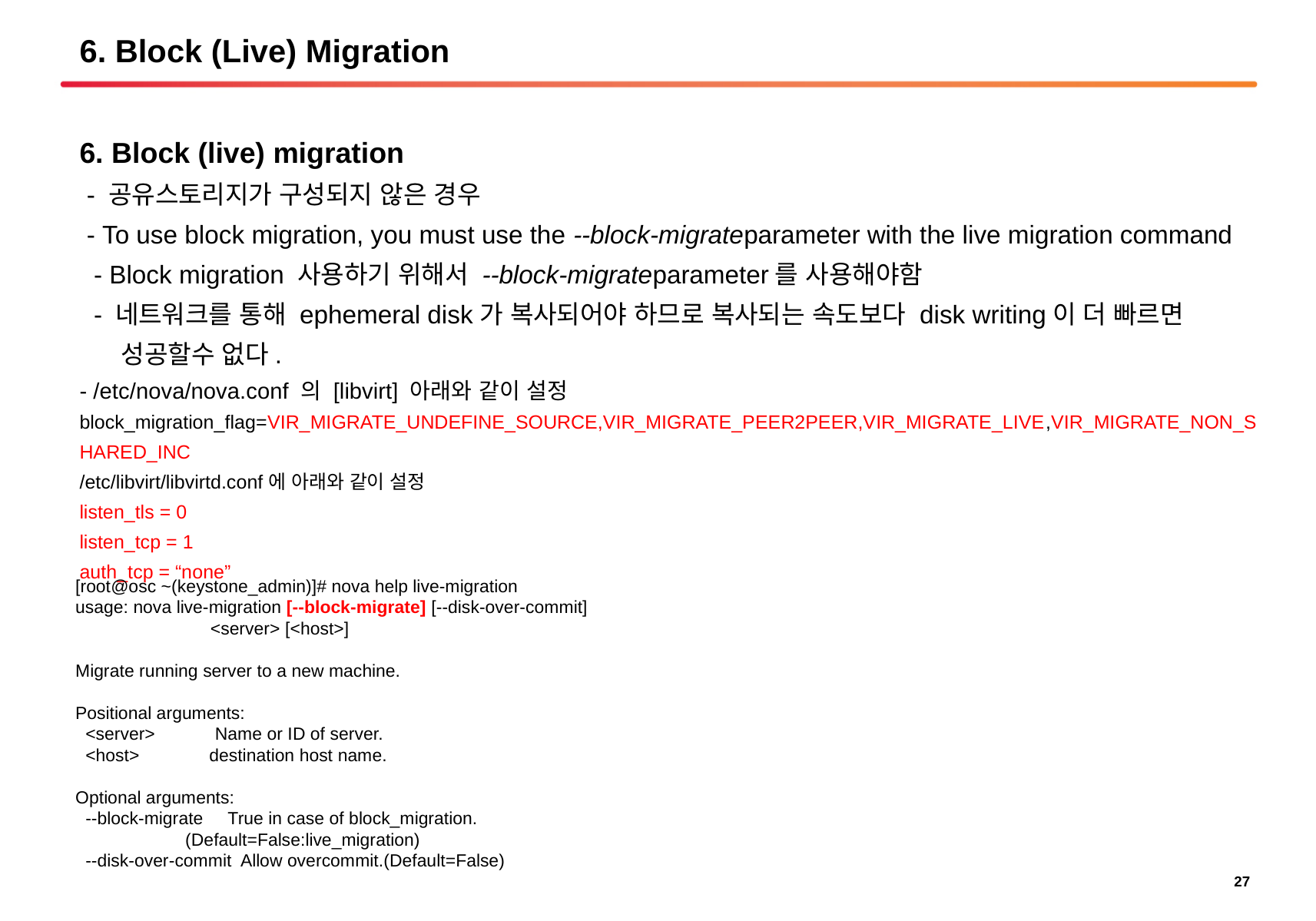

# 6. Block (Live) Migration
6. Block (live) migration
 - 공유스토리지가 구성되지 않은 경우
 - To use block migration, you must use the --block-migrateparameter with the live migration command
  - Block migration 사용하기 위해서 --block-migrateparameter를 사용해야함
  - 네트워크를 통해 ephemeral disk가 복사되어야 하므로 복사되는 속도보다 disk writing이 더 빠르면
     성공할수 없다.
- /etc/nova/nova.conf 의 [libvirt] 아래와 같이 설정
block_migration_flag=VIR_MIGRATE_UNDEFINE_SOURCE,VIR_MIGRATE_PEER2PEER,VIR_MIGRATE_LIVE,VIR_MIGRATE_NON_SHARED_INC
/etc/libvirt/libvirtd.conf에 아래와 같이 설정
listen_tls = 0
listen_tcp = 1
auth_tcp = “none”
[root@osc ~(keystone_admin)]# nova help live-migration
usage: nova live-migration [--block-migrate] [--disk-over-commit]
                           <server> [<host>]

Migrate running server to a new machine.

Positional arguments:
  <server>            Name or ID of server.
  <host>              destination host name.

Optional arguments:
  --block-migrate     True in case of block_migration.
                      (Default=False:live_migration)
  --disk-over-commit  Allow overcommit.(Default=False)